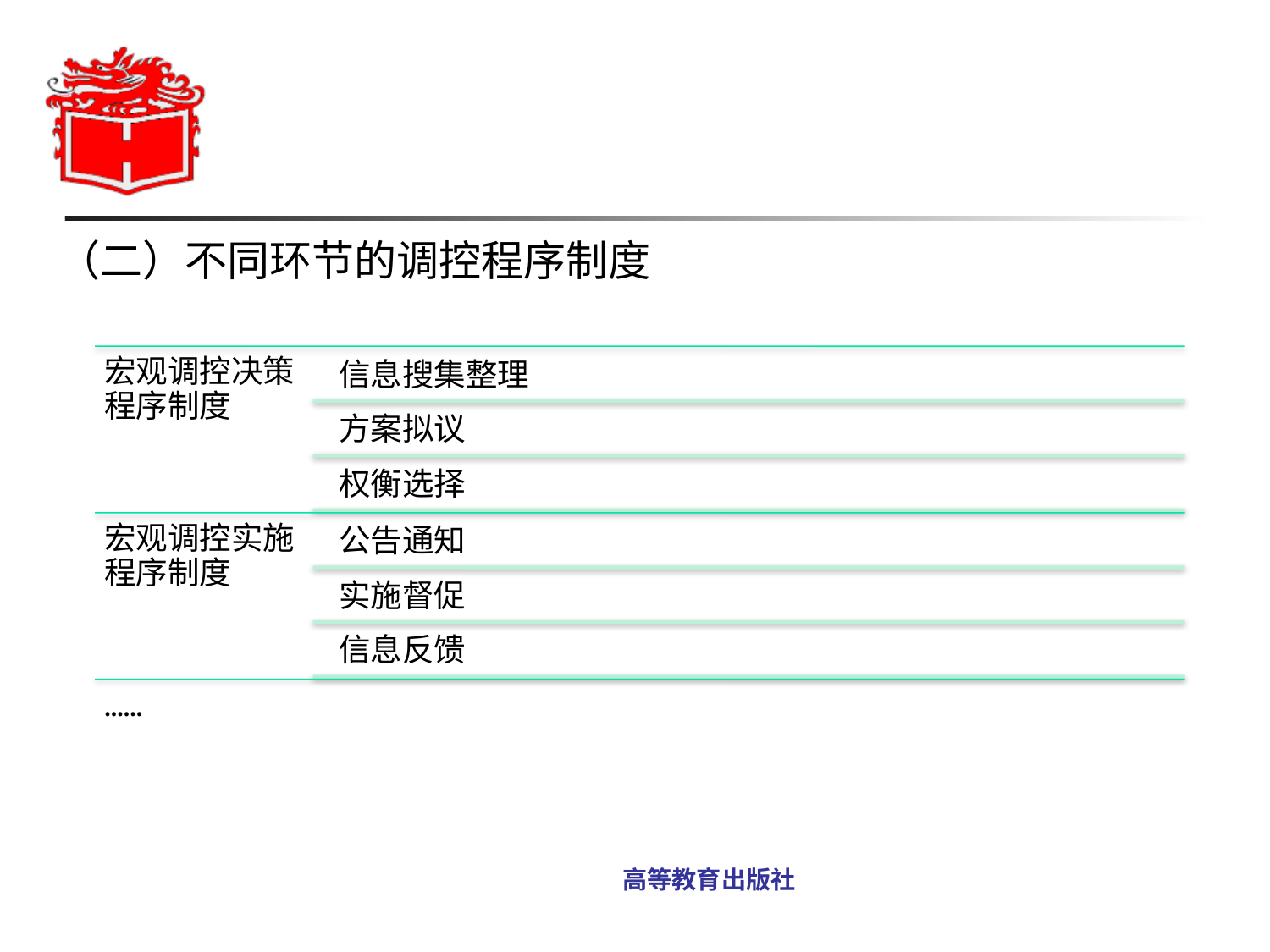

（二）不同环节的调控程序制度

宏观调控决策程序制度
信息搜集整理
方案拟议
权衡选择
宏观调控实施程序制度
公告通知
实施督促
信息反馈
……

高等教育出版社